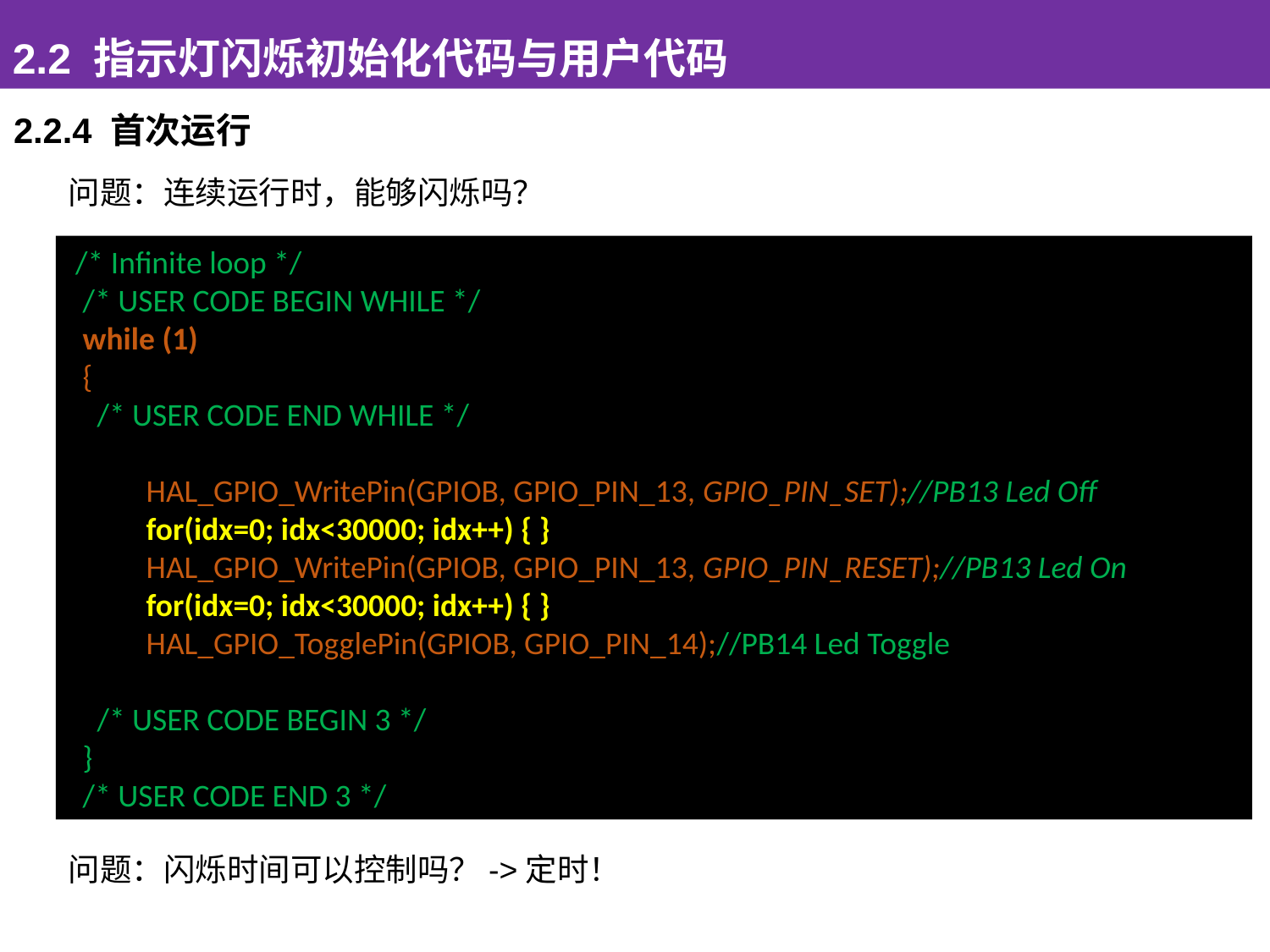

2.2 指示灯闪烁初始化代码与用户代码
2.2.4 首次运行
问题：连续运行时，能够闪烁吗？
 /* Infinite loop */
  /* USER CODE BEGIN WHILE */
  while (1)
  {
    /* USER CODE END WHILE */

  HAL_GPIO_WritePin(GPIOB, GPIO_PIN_13, GPIO_PIN_SET);//PB13 Led Off
  for(idx=0; idx<30000; idx++) { }
  HAL_GPIO_WritePin(GPIOB, GPIO_PIN_13, GPIO_PIN_RESET);//PB13 Led On
  for(idx=0; idx<30000; idx++) { }
  HAL_GPIO_TogglePin(GPIOB, GPIO_PIN_14);//PB14 Led Toggle

    /* USER CODE BEGIN 3 */
  }
  /* USER CODE END 3 */
问题：闪烁时间可以控制吗？->定时！